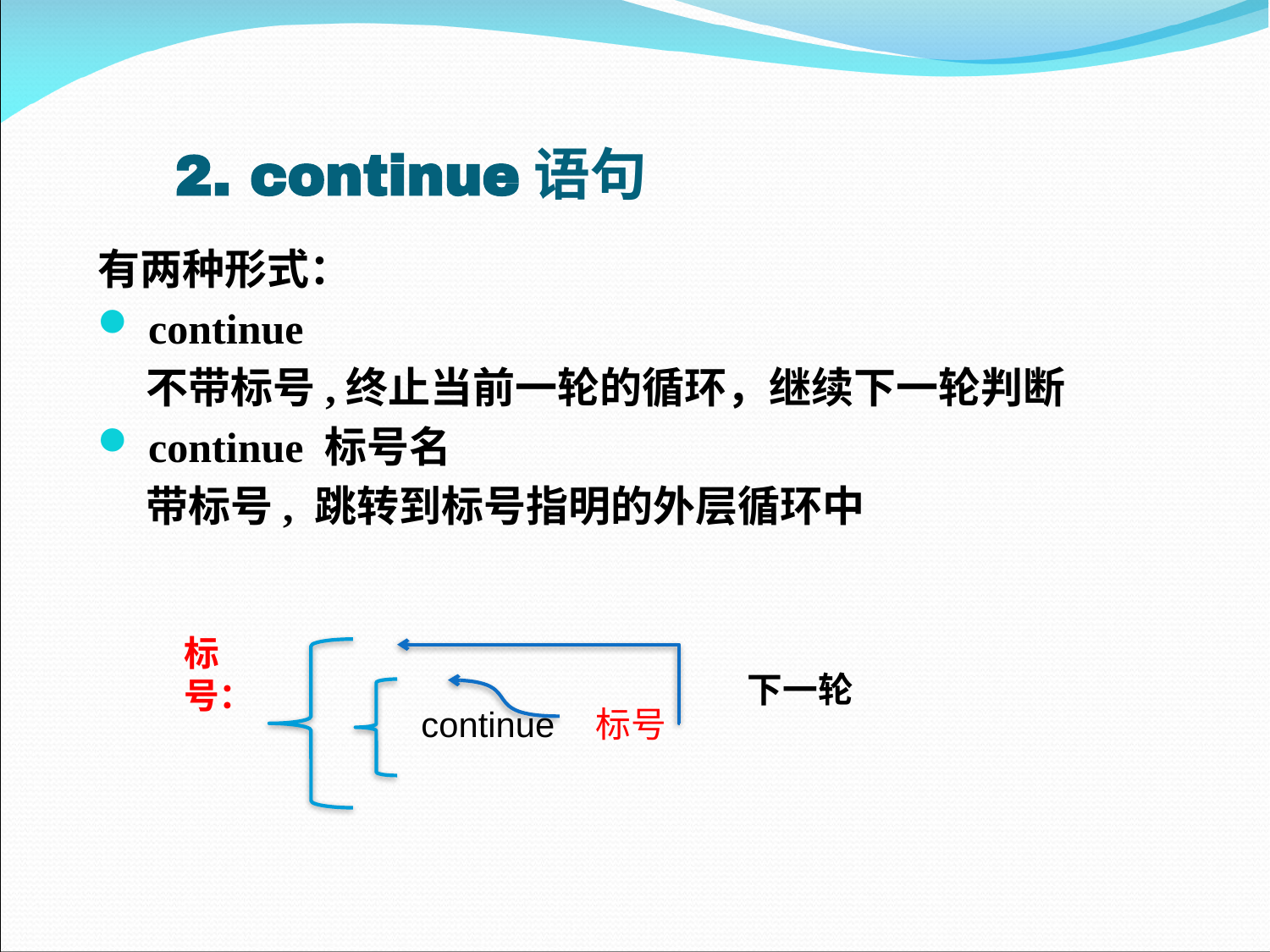

# 2. continue语句
有两种形式：
 continue
    不带标号,终止当前一轮的循环，继续下一轮判断
 continue 标号名
    带标号, 跳转到标号指明的外层循环中
标号：

下一轮

continue
标号